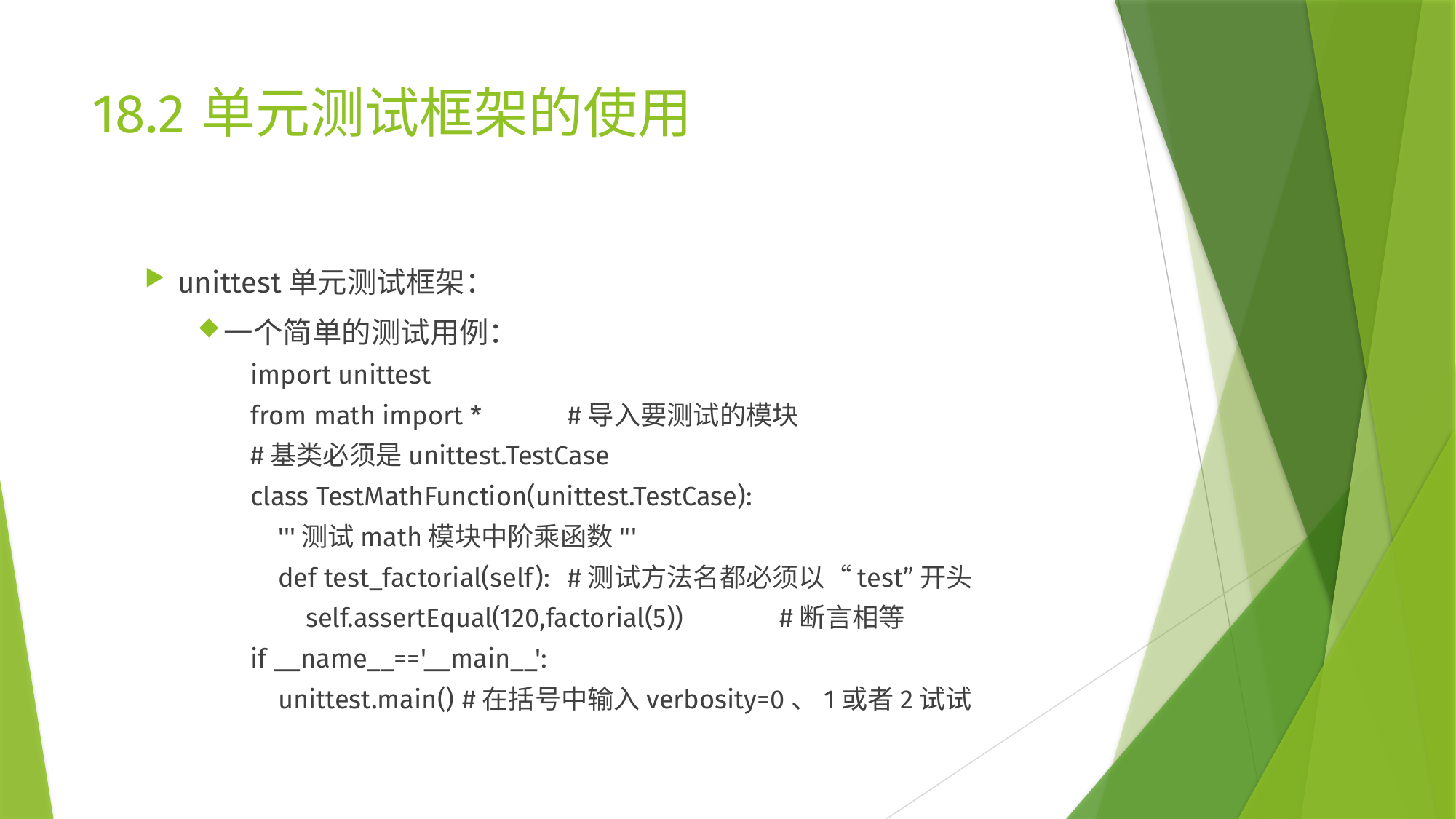

# 18.2	单元测试框架的使用
unittest单元测试框架：
一个简单的测试用例：
import unittest
from math import *	#导入要测试的模块
#基类必须是unittest.TestCase
class TestMathFunction(unittest.TestCase):
    '''测试math模块中阶乘函数'''
    def test_factorial(self):	#测试方法名都必须以“test”开头
        self.assertEqual(120,factorial(5))	#断言相等
if __name__=='__main__':
    unittest.main() 	#在括号中输入verbosity=0、1或者2试试